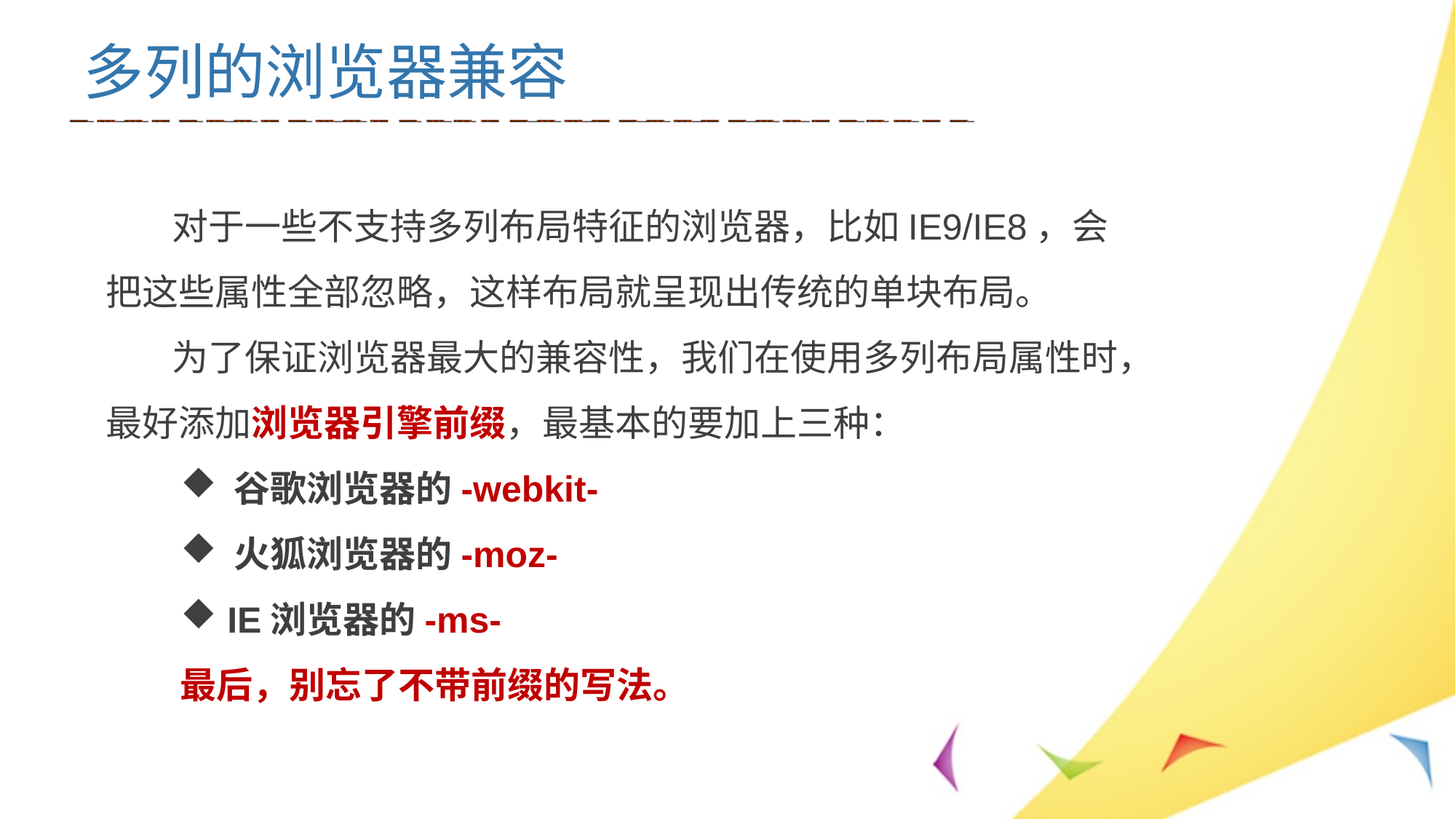

# 多列的浏览器兼容
       对于一些不支持多列布局特征的浏览器，比如IE9/IE8，会把这些属性全部忽略，这样布局就呈现出传统的单块布局。
       为了保证浏览器最大的兼容性，我们在使用多列布局属性时，最好添加浏览器引擎前缀，最基本的要加上三种：
 谷歌浏览器的-webkit-
 火狐浏览器的-moz-
 IE浏览器的-ms-
        最后，别忘了不带前缀的写法。